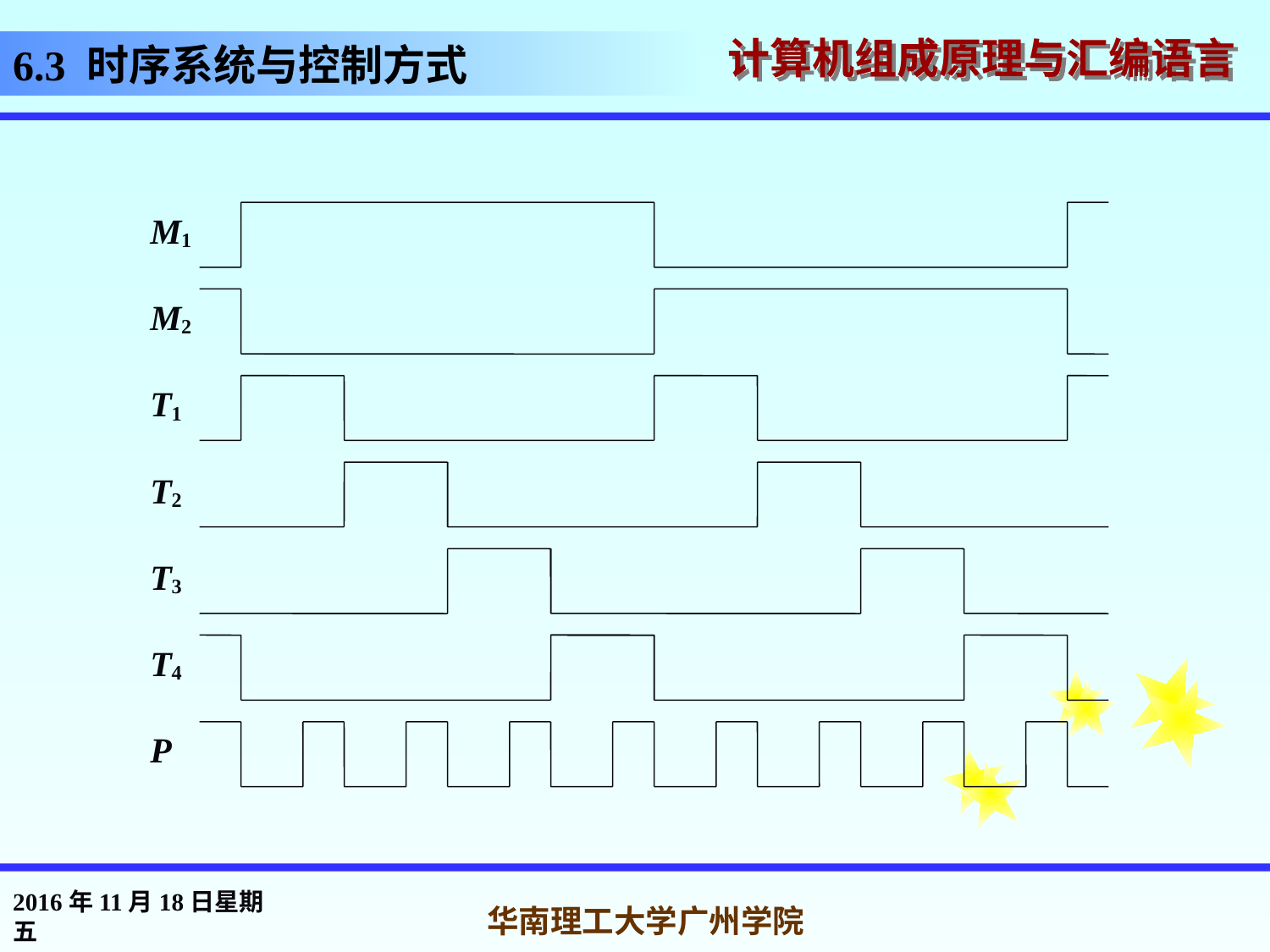

# 6.3 时序系统与控制方式
M1

M2

T1

T2

T3

T4

P

2016年11月18日星期五
华南理工大学广州学院